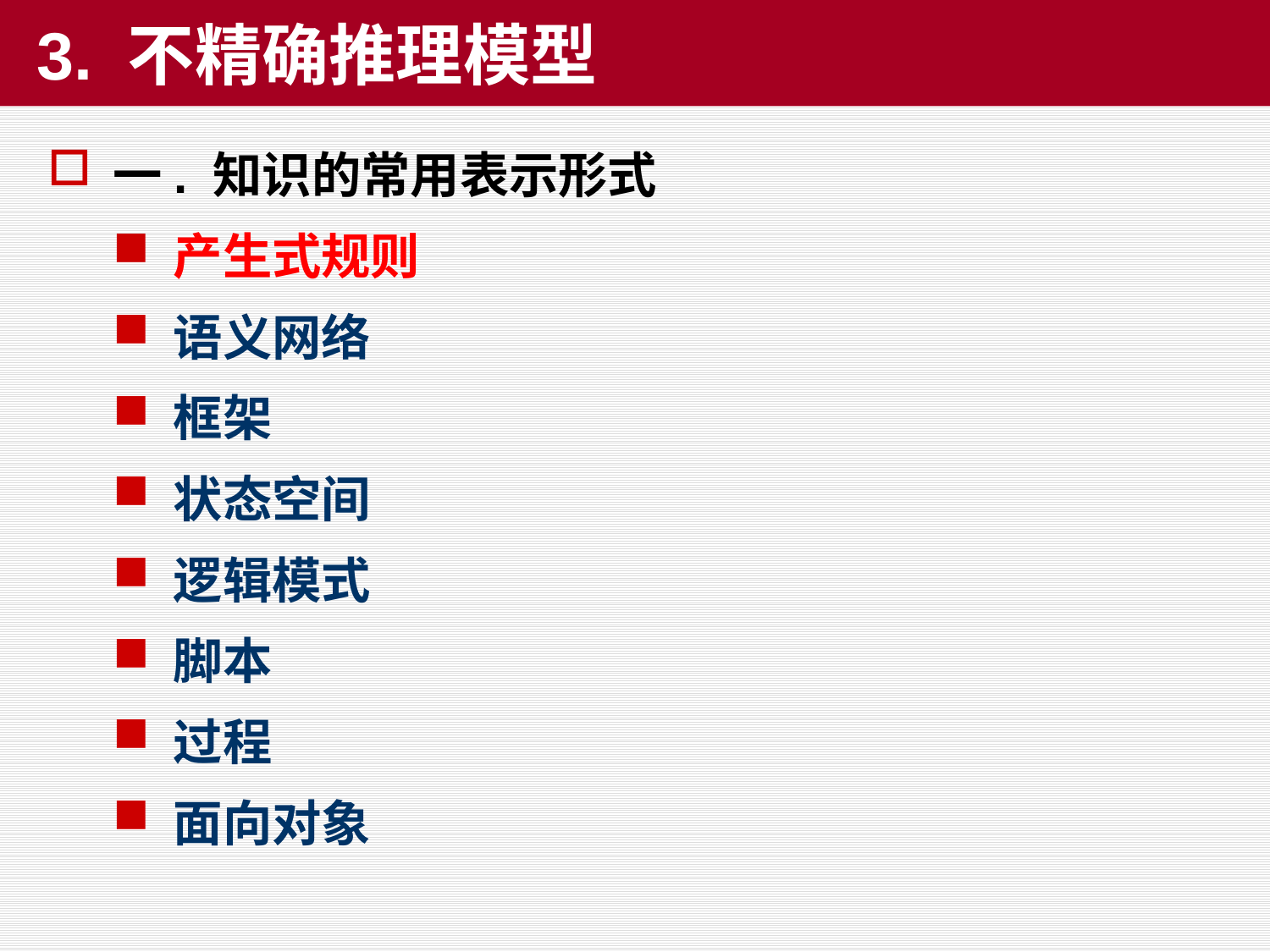

# 3. 不精确推理模型
一. 知识的常用表示形式
产生式规则
语义网络
框架
状态空间
逻辑模式
脚本
过程
面向对象